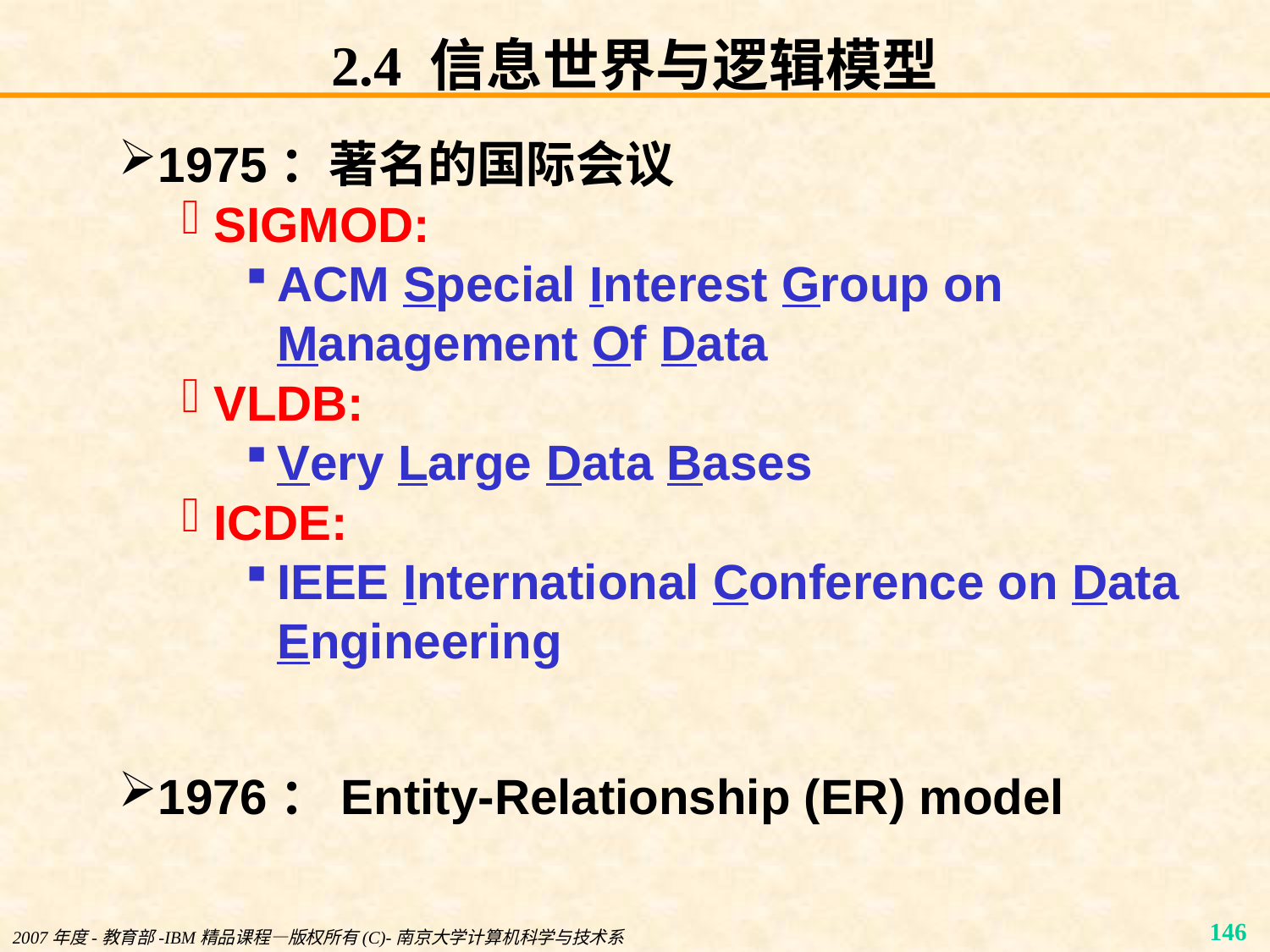

# 2.4 信息世界与逻辑模型
1975：著名的国际会议
SIGMOD:
ACM Special Interest Group on Management Of Data
VLDB:
Very Large Data Bases
ICDE:
IEEE International Conference on Data Engineering

1976：Entity-Relationship (ER) model
146
2007年度-教育部-IBM精品课程—版权所有(C)-南京大学计算机科学与技术系